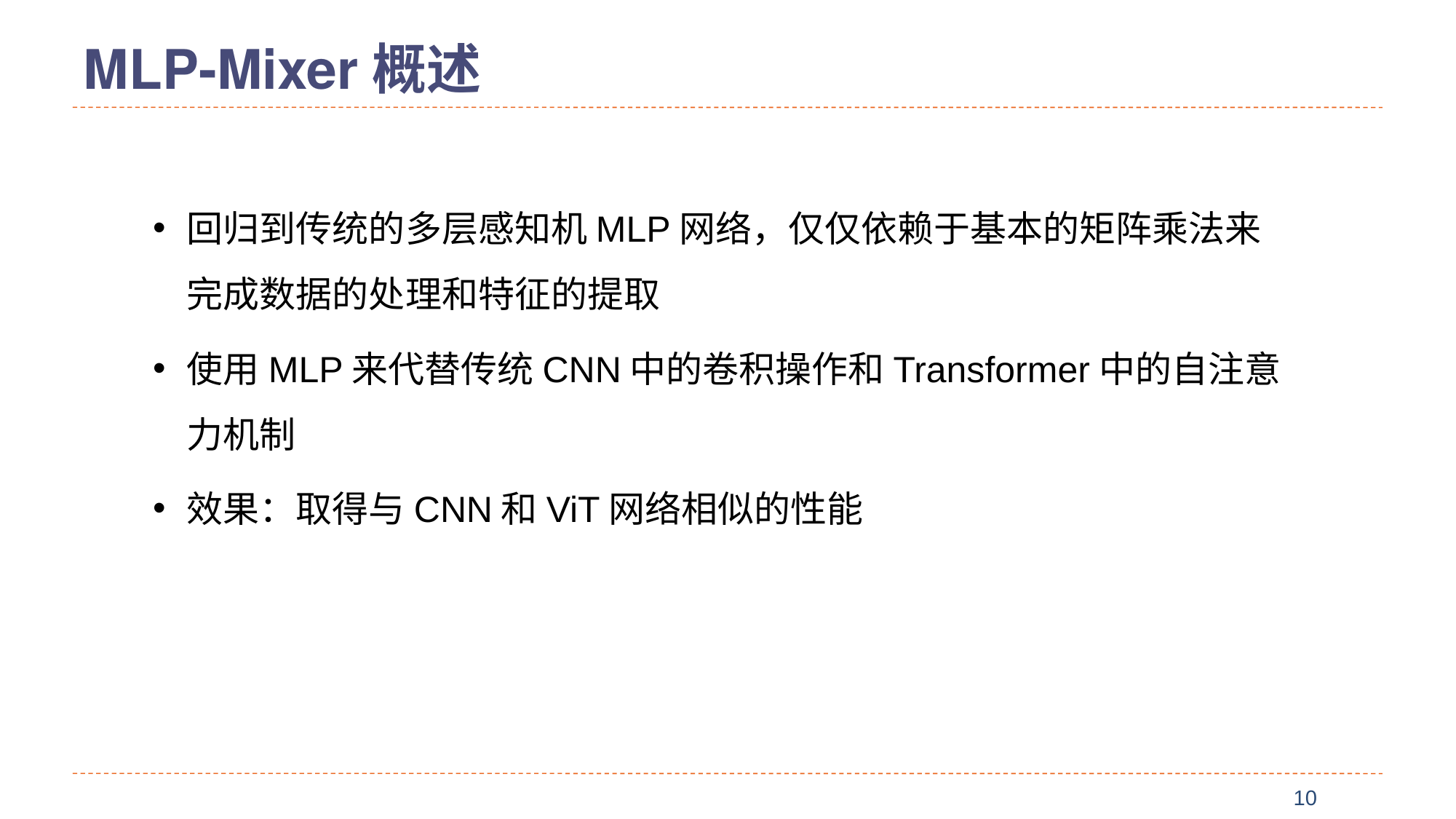

# MLP-Mixer概述
回归到传统的多层感知机MLP网络，仅仅依赖于基本的矩阵乘法来完成数据的处理和特征的提取
使用MLP来代替传统CNN中的卷积操作和Transformer中的自注意力机制
效果：取得与CNN和ViT网络相似的性能